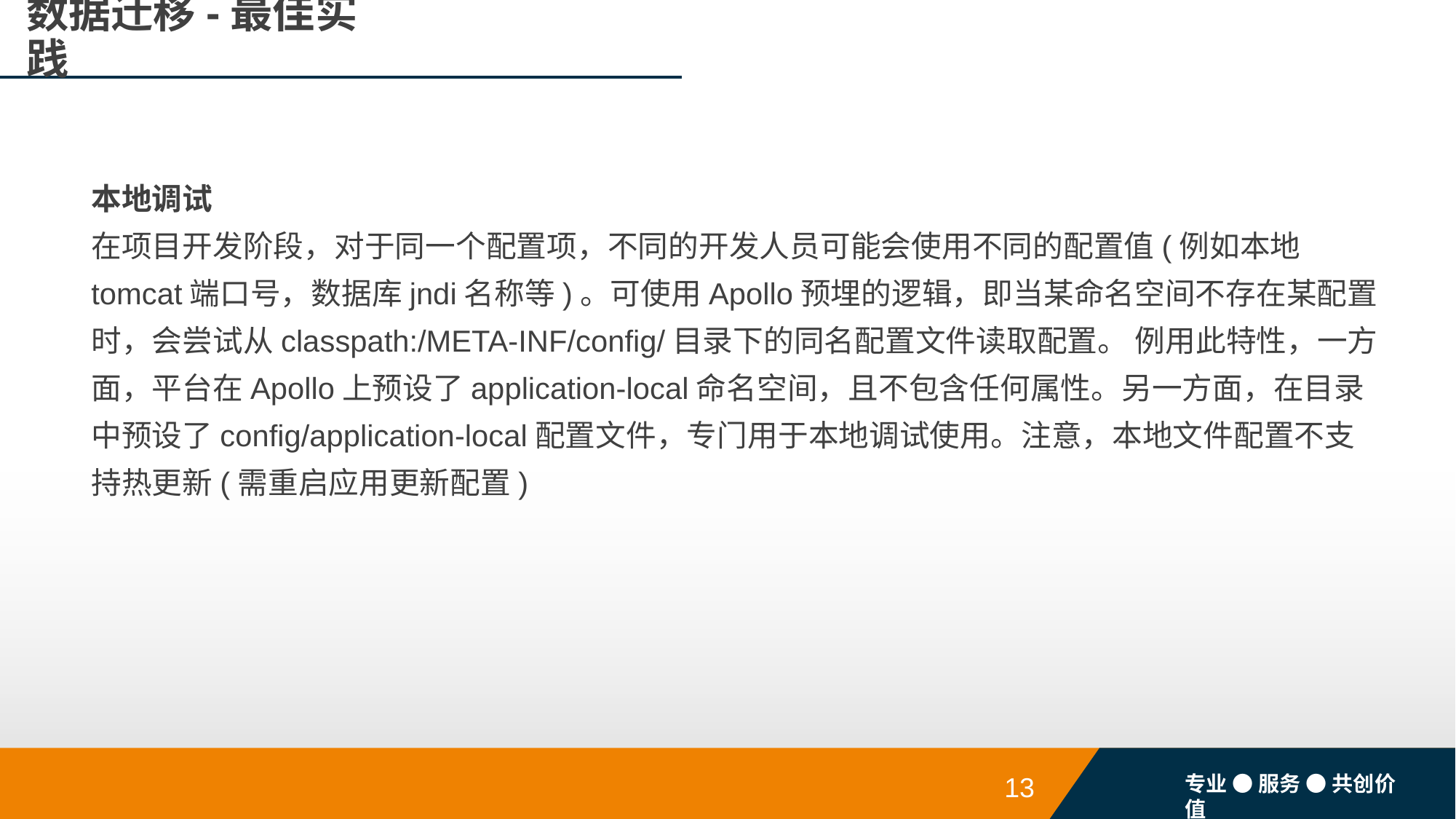

# 数据迁移-最佳实践
本地调试
在项目开发阶段，对于同一个配置项，不同的开发人员可能会使用不同的配置值(例如本地tomcat端口号，数据库jndi名称等)。可使用Apollo预埋的逻辑，即当某命名空间不存在某配置时，会尝试从classpath:/META-INF/config/目录下的同名配置文件读取配置。 例用此特性，一方面，平台在Apollo上预设了application-local命名空间，且不包含任何属性。另一方面，在目录中预设了config/application-local配置文件，专门用于本地调试使用。注意，本地文件配置不支持热更新(需重启应用更新配置)